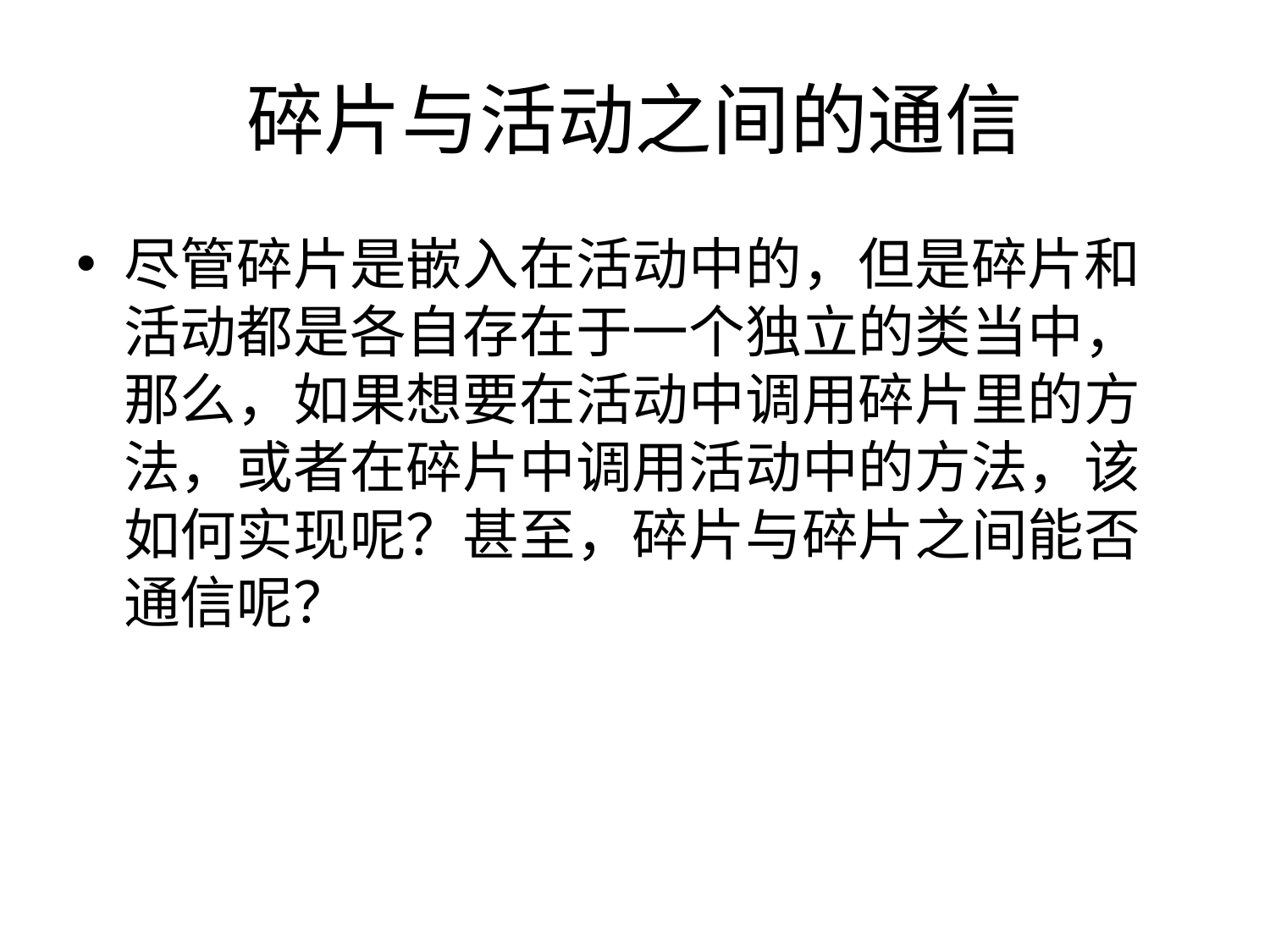

# 碎片与活动之间的通信
尽管碎片是嵌入在活动中的，但是碎片和活动都是各自存在于一个独立的类当中，那么，如果想要在活动中调用碎片里的方法，或者在碎片中调用活动中的方法，该如何实现呢？甚至，碎片与碎片之间能否通信呢？